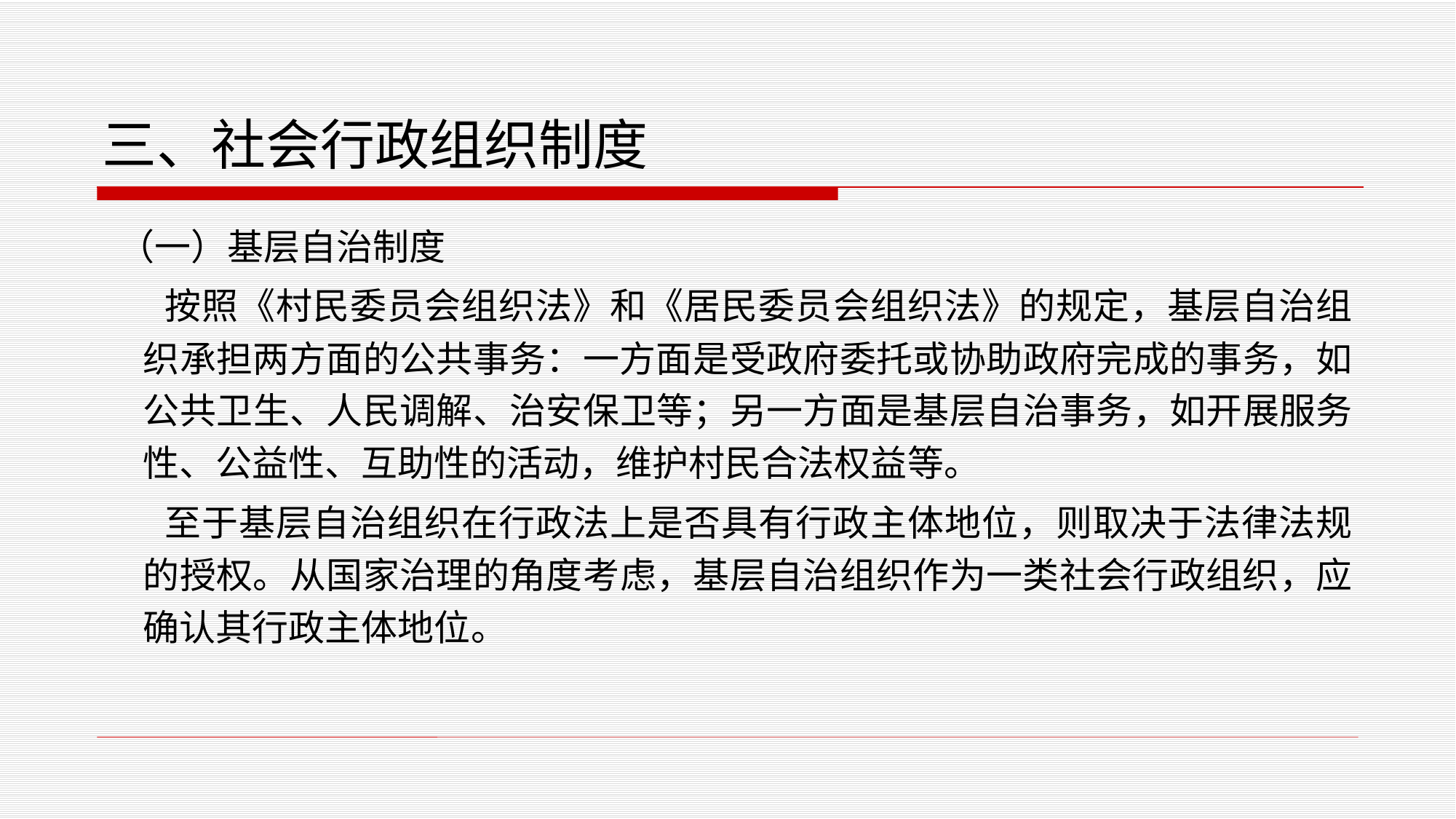

# 三、社会行政组织制度
 （一）基层自治制度
      按照《村民委员会组织法》和《居民委员会组织法》的规定，基层自治组织承担两方面的公共事务：一方面是受政府委托或协助政府完成的事务，如公共卫生、人民调解、治安保卫等；另一方面是基层自治事务，如开展服务性、公益性、互助性的活动，维护村民合法权益等。
      至于基层自治组织在行政法上是否具有行政主体地位，则取决于法律法规的授权。从国家治理的角度考虑，基层自治组织作为一类社会行政组织，应确认其行政主体地位。